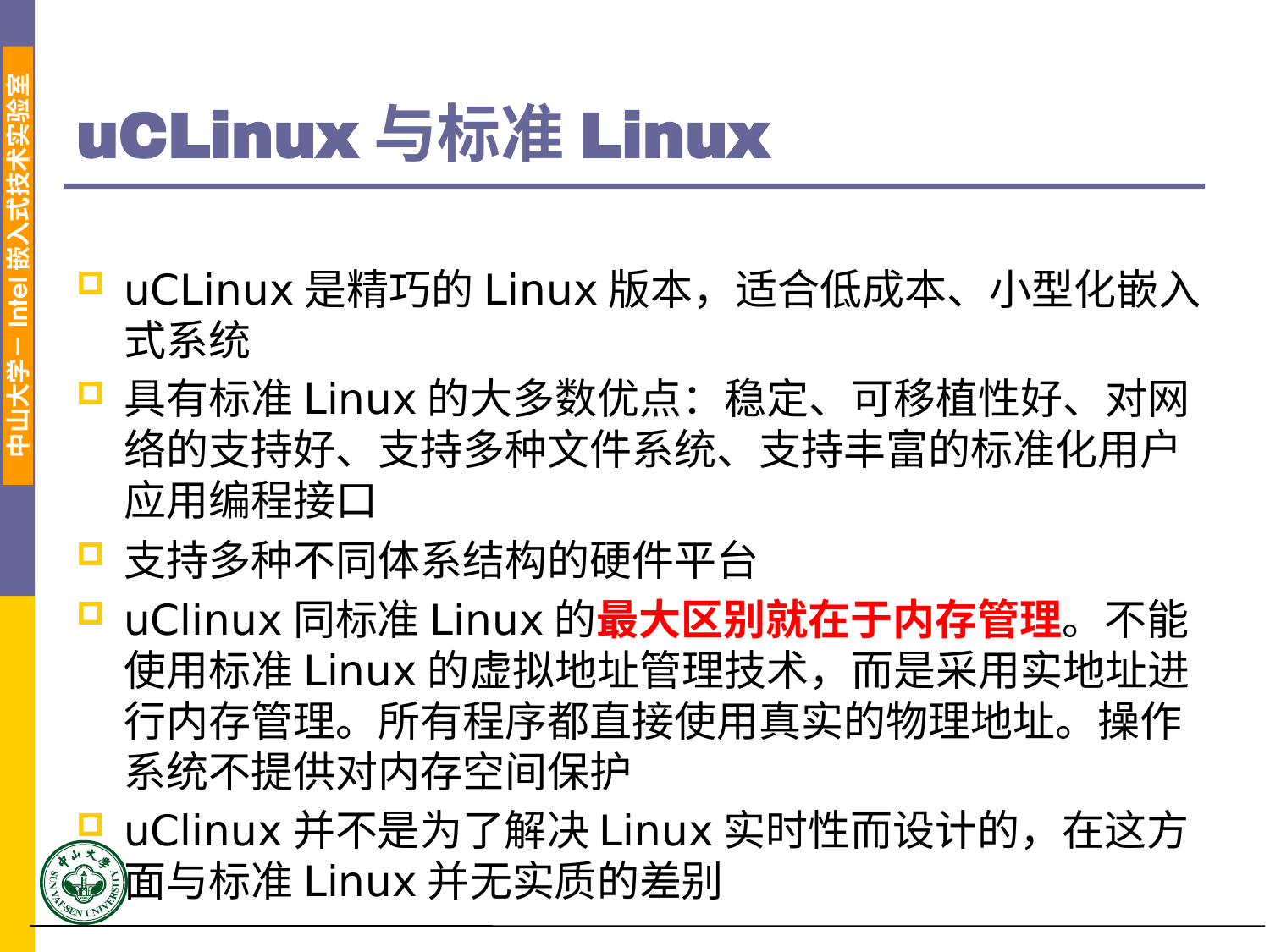

# uCLinux与标准Linux
uCLinux是精巧的Linux版本，适合低成本、小型化嵌入式系统
具有标准Linux的大多数优点：稳定、可移植性好、对网络的支持好、支持多种文件系统、支持丰富的标准化用户应用编程接口
支持多种不同体系结构的硬件平台
uClinux同标准Linux的最大区别就在于内存管理。不能使用标准Linux的虚拟地址管理技术，而是采用实地址进行内存管理。所有程序都直接使用真实的物理地址。操作系统不提供对内存空间保护
uClinux并不是为了解决Linux实时性而设计的，在这方面与标准Linux并无实质的差别